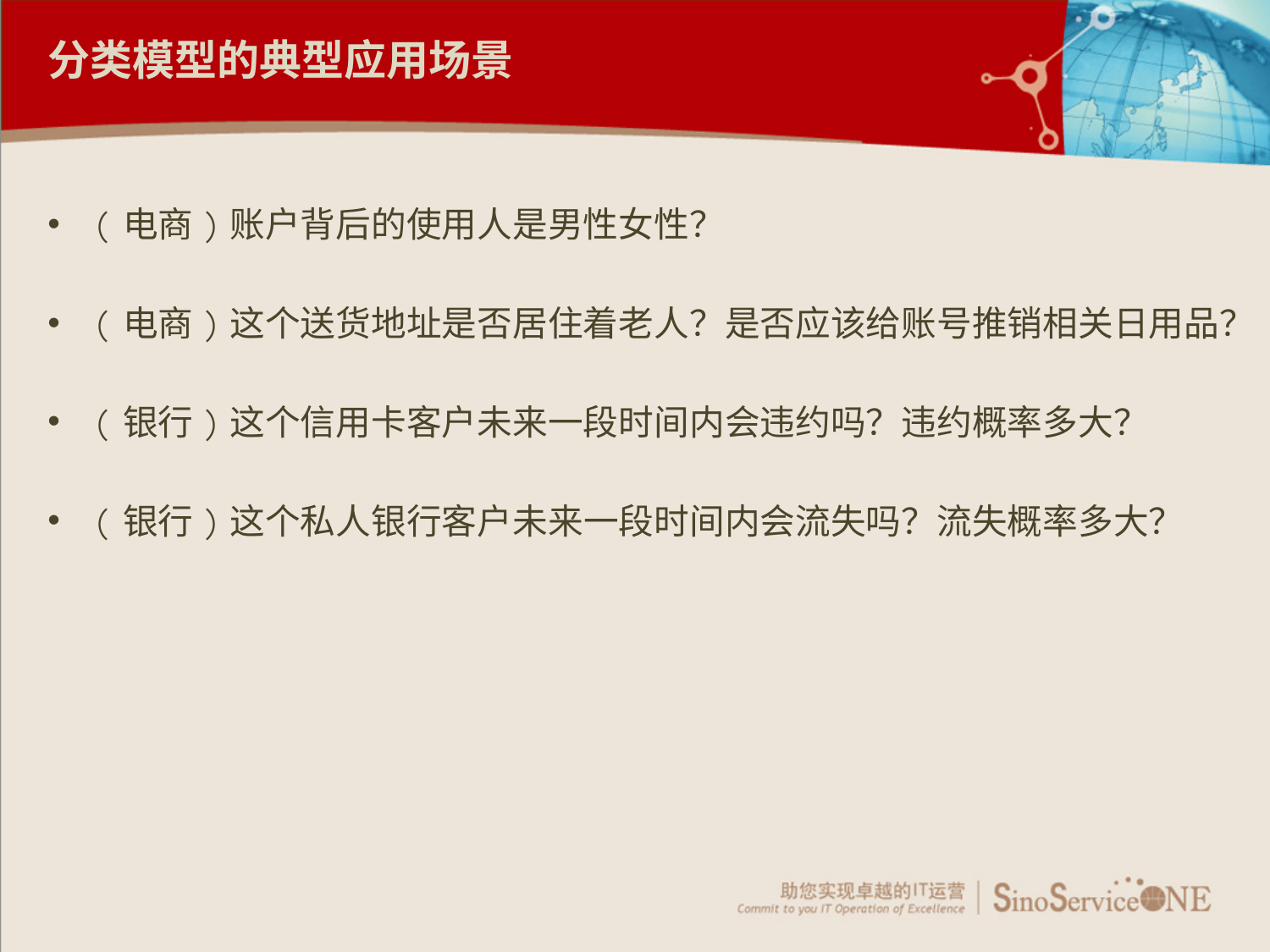

# 分类模型的典型应用场景
(电商)账户背后的使用人是男性女性？

(电商)这个送货地址是否居住着老人？是否应该给账号推销相关日用品？

(银行)这个信用卡客户未来一段时间内会违约吗？违约概率多大？

(银行)这个私人银行客户未来一段时间内会流失吗？流失概率多大？